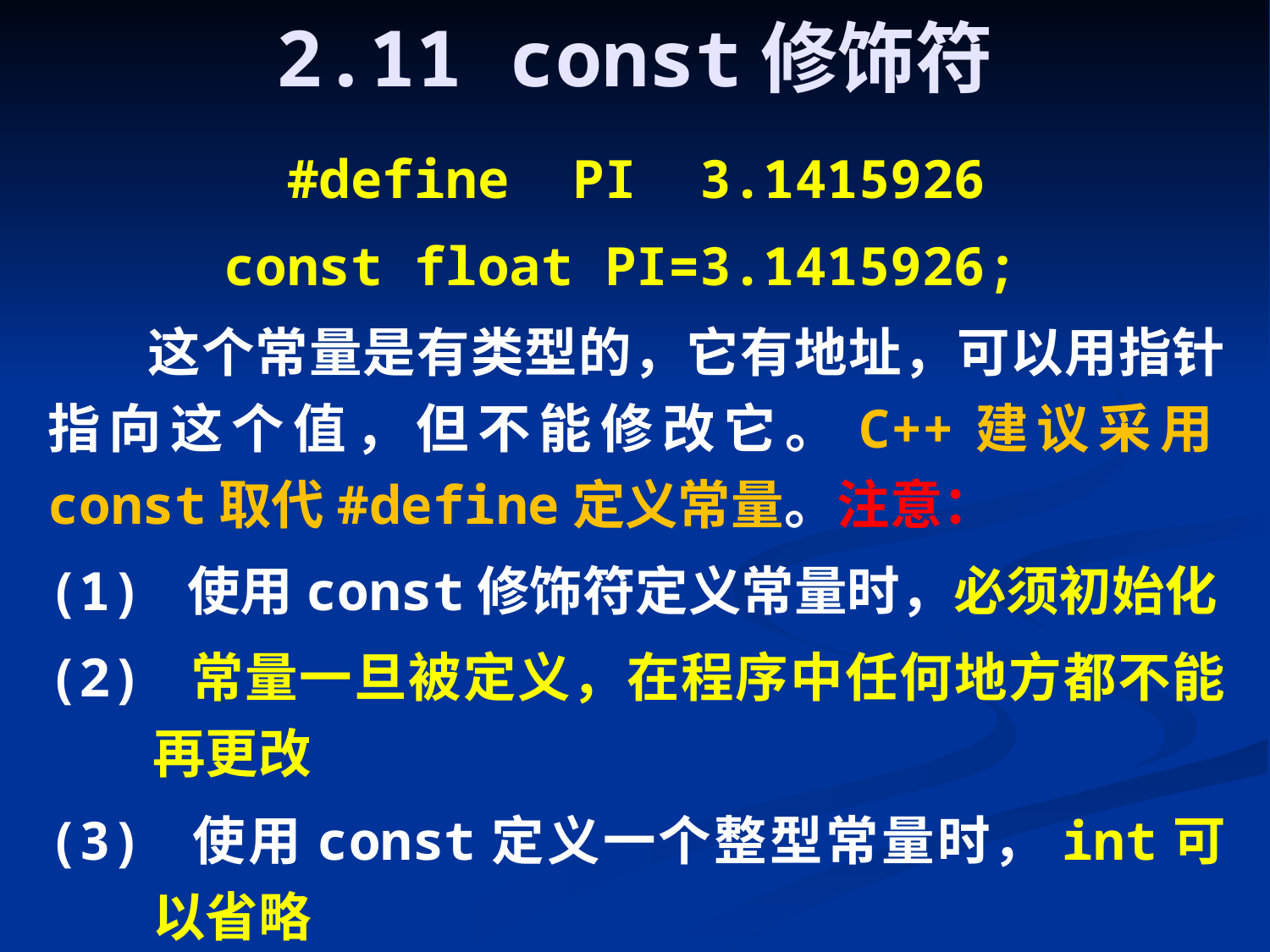

# 2.11 const修饰符
#define  PI  3.1415926
const float PI=3.1415926;
这个常量是有类型的，它有地址，可以用指针指向这个值，但不能修改它。C++建议采用const取代#define定义常量。注意：
(1) 使用const修饰符定义常量时，必须初始化
(2) 常量一旦被定义，在程序中任何地方都不能再更改
(3) 使用const定义一个整型常量时，int可以省略